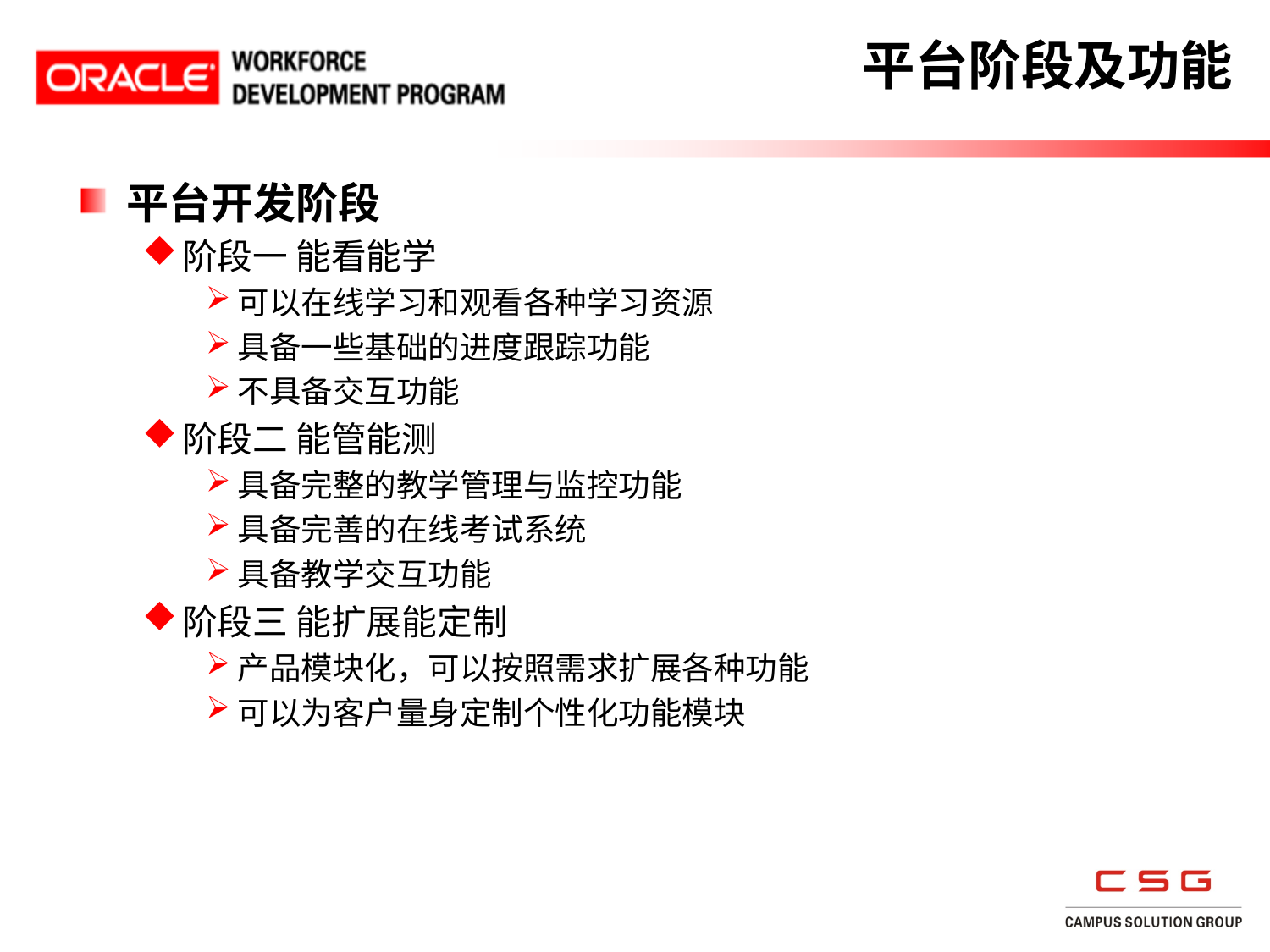

# 平台阶段及功能
平台开发阶段
阶段一 能看能学
可以在线学习和观看各种学习资源
具备一些基础的进度跟踪功能
不具备交互功能
阶段二 能管能测
具备完整的教学管理与监控功能
具备完善的在线考试系统
具备教学交互功能
阶段三 能扩展能定制
产品模块化，可以按照需求扩展各种功能
可以为客户量身定制个性化功能模块